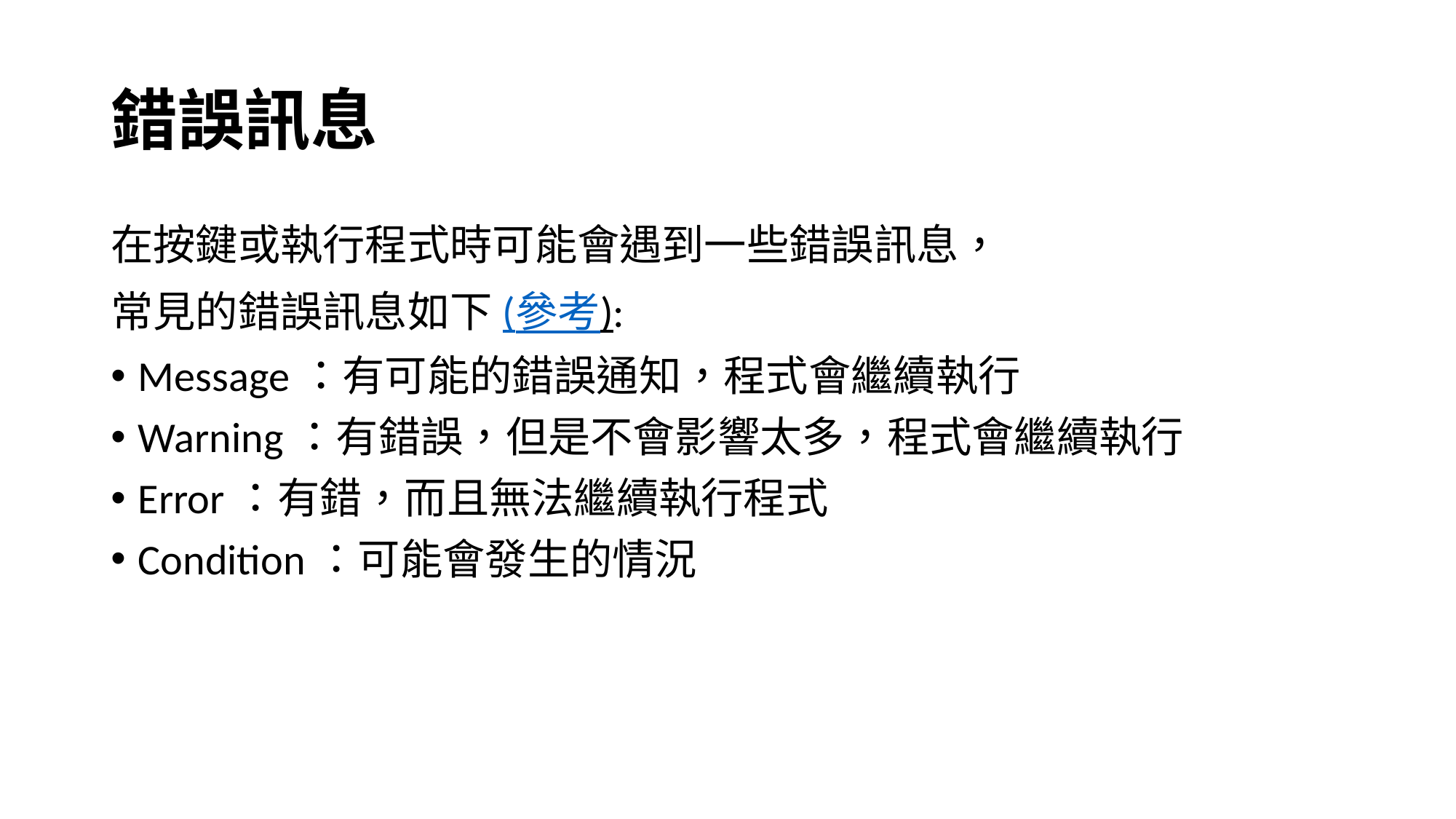

# 錯誤訊息
在按鍵或執行程式時可能會遇到一些錯誤訊息，
常見的錯誤訊息如下(參考):
Message：有可能的錯誤通知，程式會繼續執行
Warning：有錯誤，但是不會影響太多，程式會繼續執行
Error：有錯，而且無法繼續執行程式
Condition：可能會發生的情況